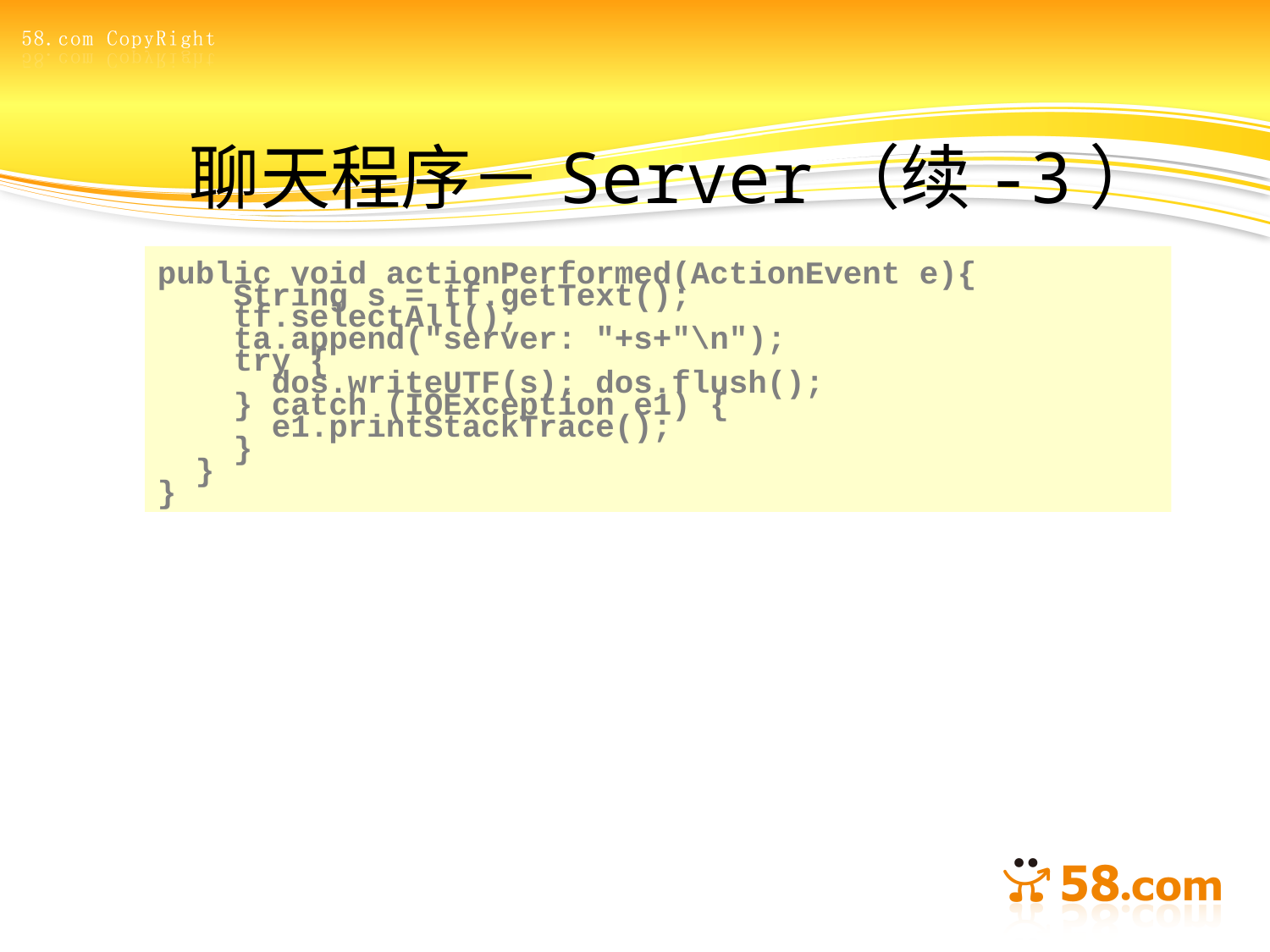

# 聊天程序－Server（续-3）

public void actionPerformed(ActionEvent e){
    String s = tf.getText();
    tf.selectAll();
    ta.append("server: "+s+"\n");
    try {
      dos.writeUTF(s); dos.flush();
    } catch (IOException e1) {
      e1.printStackTrace();
    }
  }
}